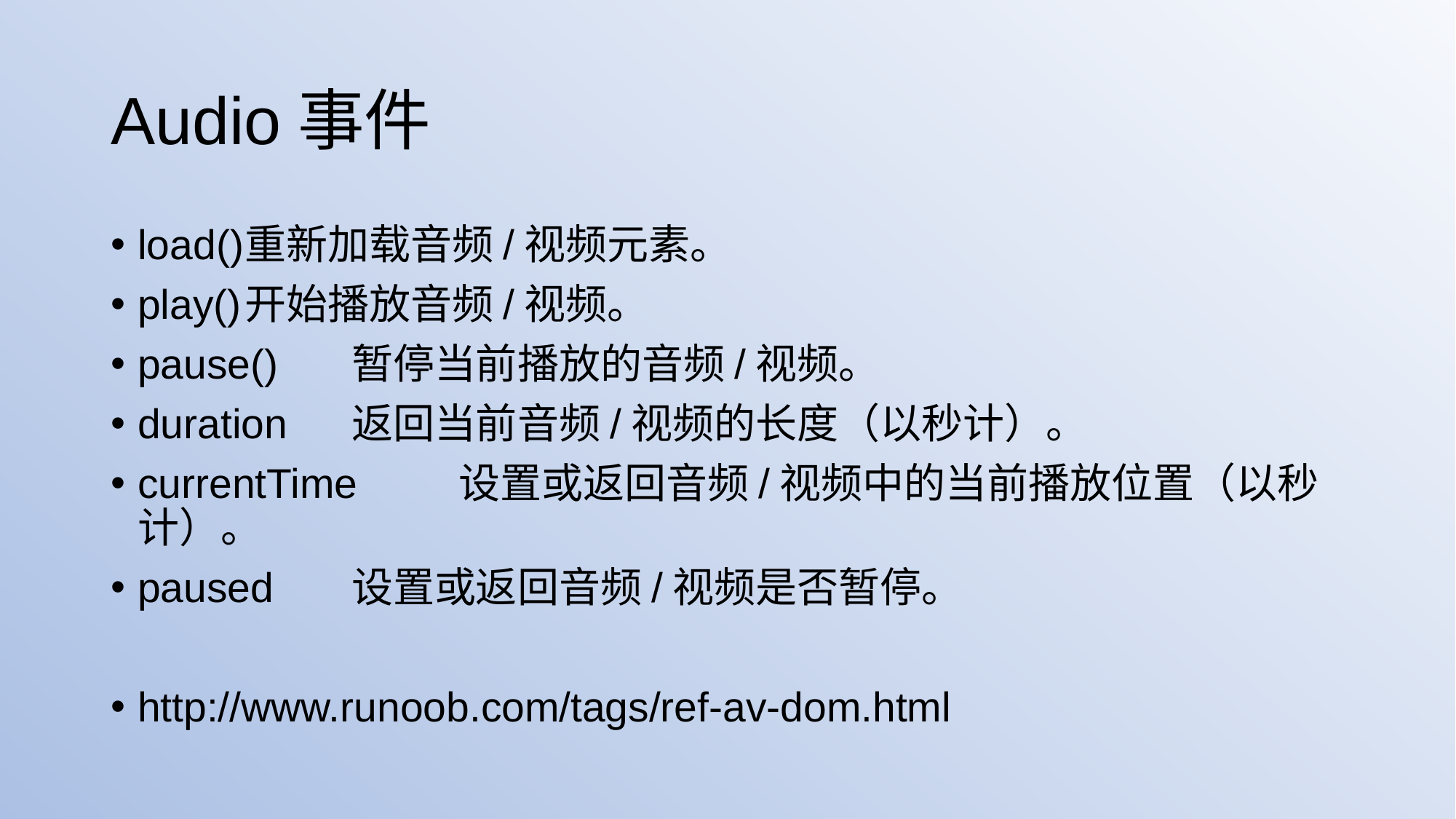

# Audio事件
load()		重新加载音频/视频元素。
play()		开始播放音频/视频。
pause()		暂停当前播放的音频/视频。
duration		返回当前音频/视频的长度（以秒计）。
currentTime	设置或返回音频/视频中的当前播放位置（以秒计）。
paused		设置或返回音频/视频是否暂停。

http://www.runoob.com/tags/ref-av-dom.html